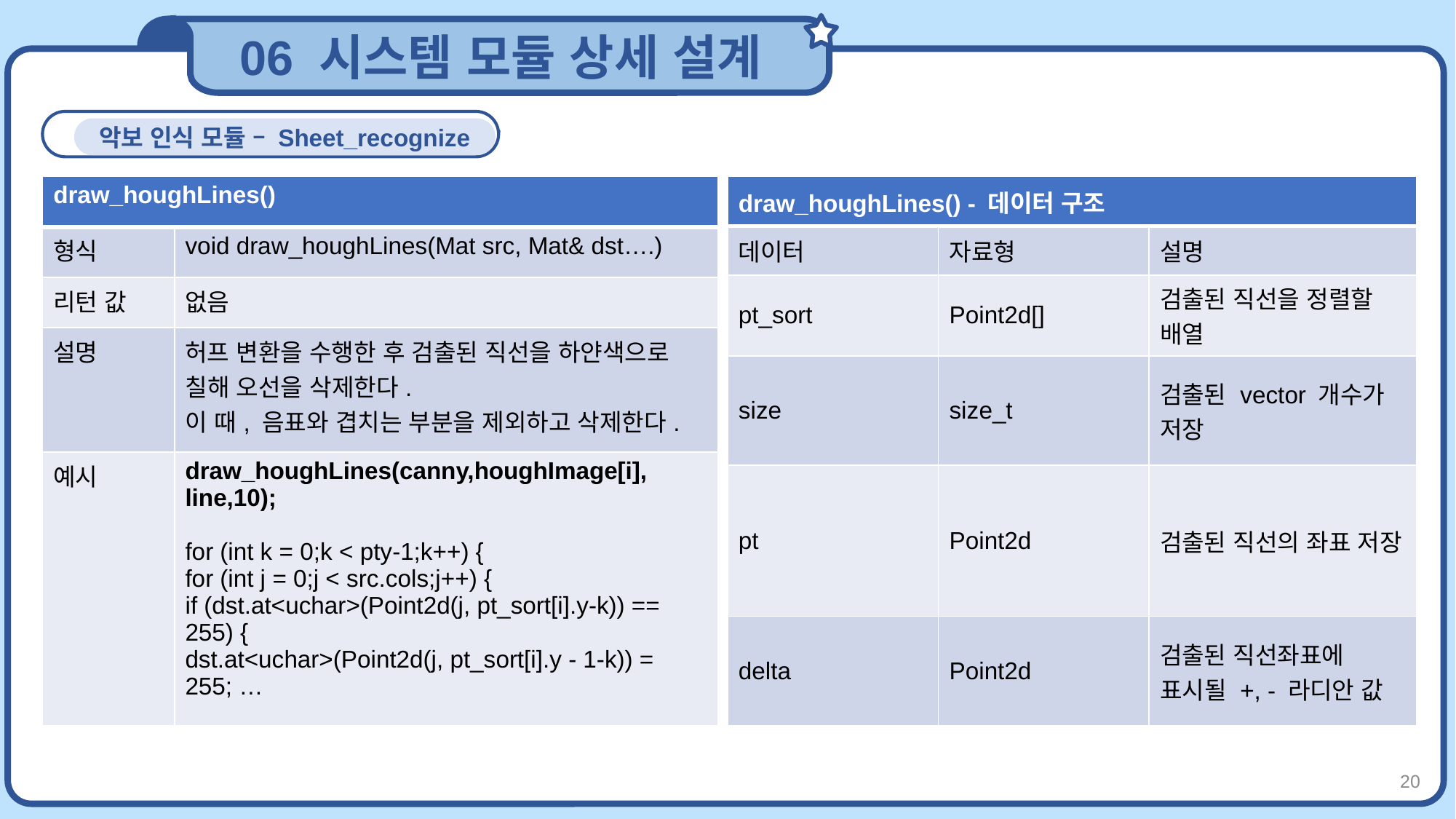

06 시스템 모듈 상세 설계

CONTENTS
악보 인식 모듈 – Sheet_recognize
| draw\_houghLines() |  |
| --- | --- |
| 형식 | void draw\_houghLines(Mat src, Mat& dst….) |
| 리턴 값 | 없음 |
| 설명 | 허프 변환을 수행한 후 검출된 직선을 하얀색으로 칠해 오선을 삭제한다. 이 때, 음표와 겹치는 부분을 제외하고 삭제한다. |
| 예시 | draw\_houghLines(canny,houghImage[i], line,10); for (int k = 0;k < pty-1;k++) { for (int j = 0;j < src.cols;j++) { if (dst.at<uchar>(Point2d(j, pt\_sort[i].y-k)) == 255) { dst.at<uchar>(Point2d(j, pt\_sort[i].y - 1-k)) = 255; … |
| draw\_houghLines() - 데이터 구조 |  |  |
| --- | --- | --- |
| 데이터 | 자료형 | 설명 |
| pt\_sort | Point2d[] | 검출된 직선을 정렬할 배열 |
| size | size\_t | 검출된 vector 개수가 저장 |
| pt | Point2d | 검출된 직선의 좌표 저장 |
| delta | Point2d | 검출된 직선좌표에 표시될 +, - 라디안 값 |
20